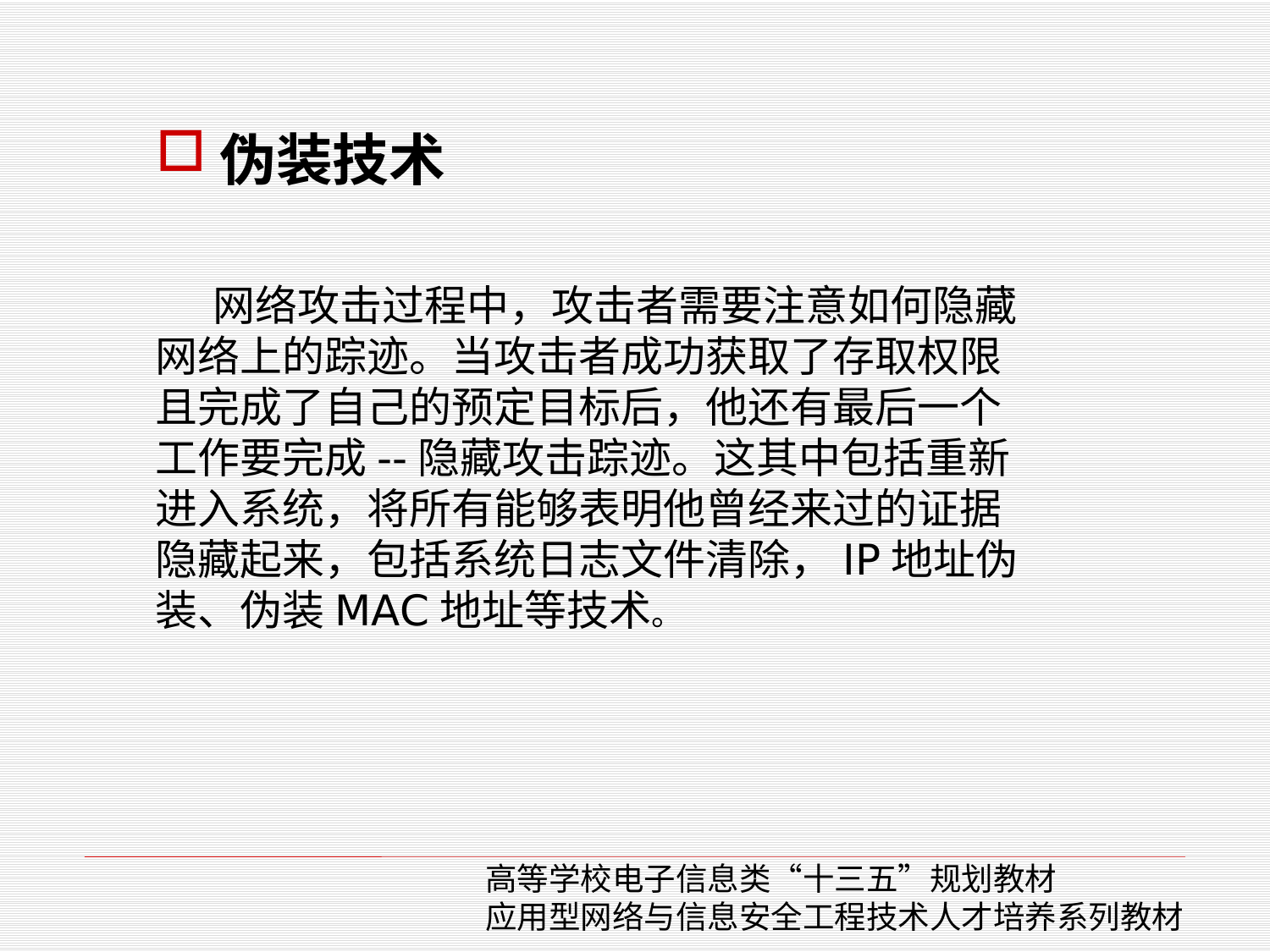

伪装技术
     网络攻击过程中，攻击者需要注意如何隐藏网络上的踪迹。当攻击者成功获取了存取权限且完成了自己的预定目标后，他还有最后一个工作要完成--隐藏攻击踪迹。这其中包括重新进入系统，将所有能够表明他曾经来过的证据隐藏起来，包括系统日志文件清除，IP地址伪装、伪装MAC地址等技术。
高等学校电子信息类“十三五”规划教材
应用型网络与信息安全工程技术人才培养系列教材